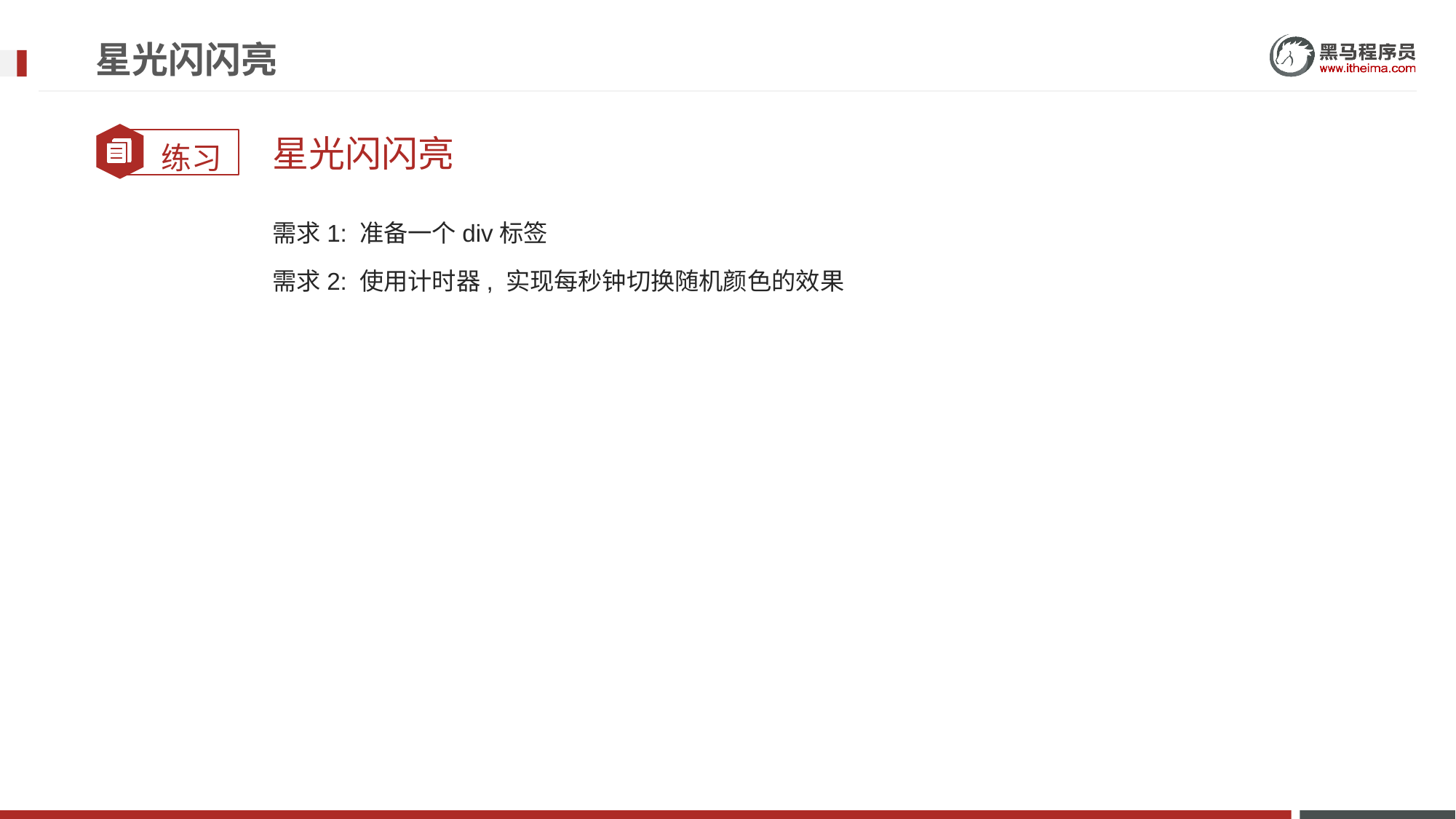

# 星光闪闪亮
星光闪闪亮
需求1: 准备一个div标签
需求2: 使用计时器, 实现每秒钟切换随机颜色的效果